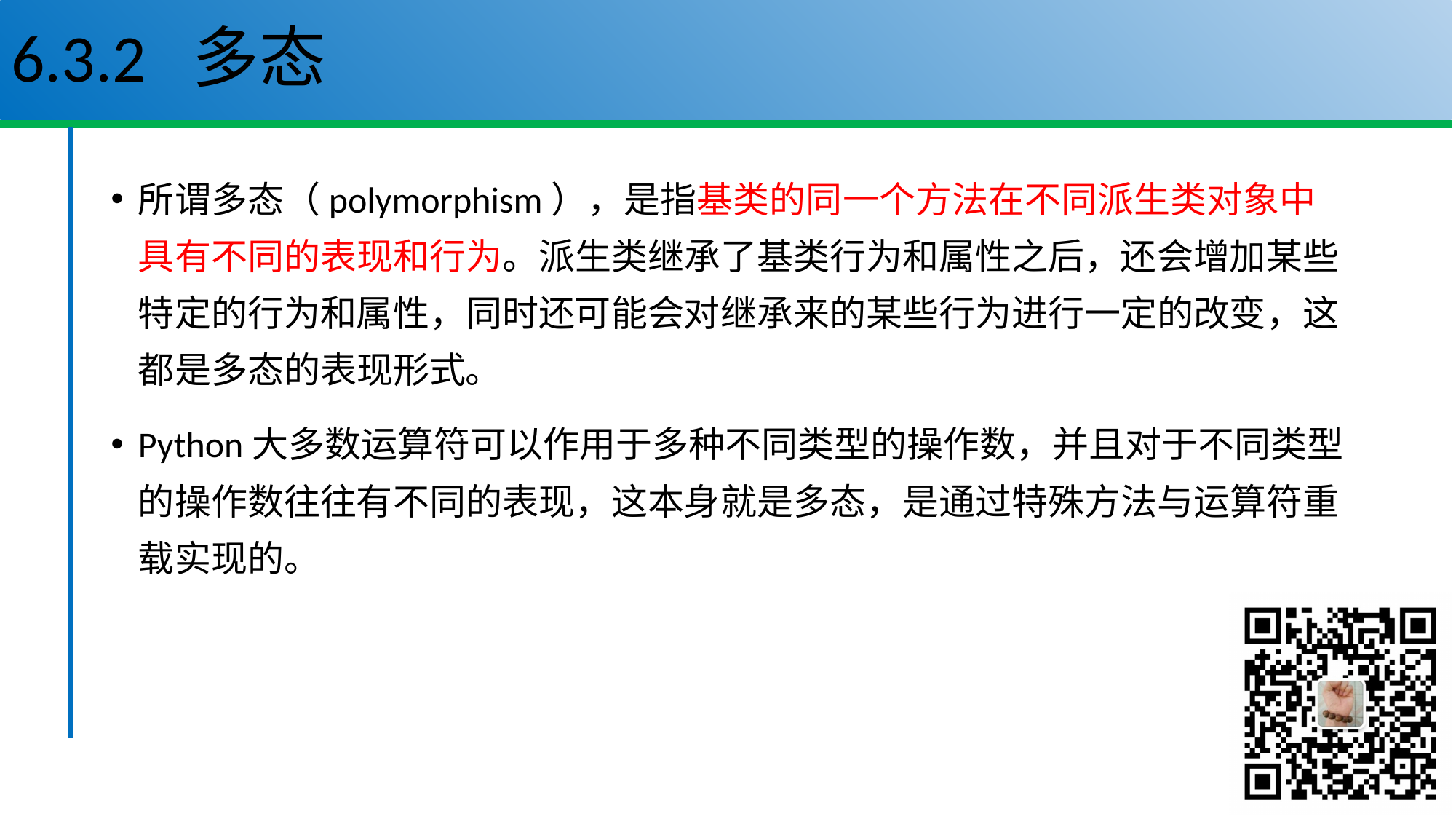

# 6.3.2  多态
所谓多态（polymorphism），是指基类的同一个方法在不同派生类对象中具有不同的表现和行为。派生类继承了基类行为和属性之后，还会增加某些特定的行为和属性，同时还可能会对继承来的某些行为进行一定的改变，这都是多态的表现形式。
Python大多数运算符可以作用于多种不同类型的操作数，并且对于不同类型的操作数往往有不同的表现，这本身就是多态，是通过特殊方法与运算符重载实现的。
36